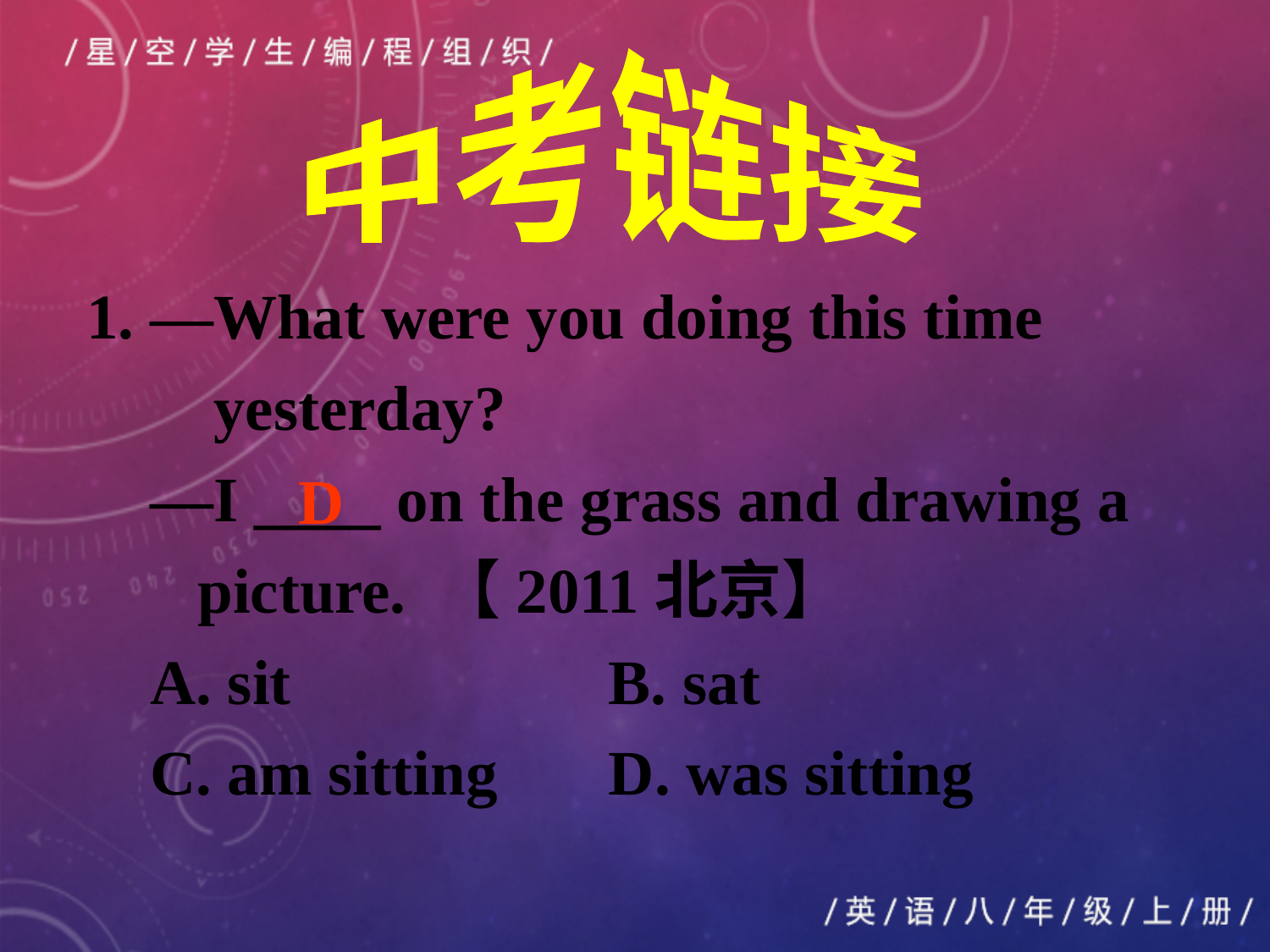

中考链接
1. —What were you doing this time
        yesterday?
    —I ____ on the grass and drawing a
       picture. 【2011北京】
    A. sit                    B. sat
    C. am sitting       D. was sitting
D